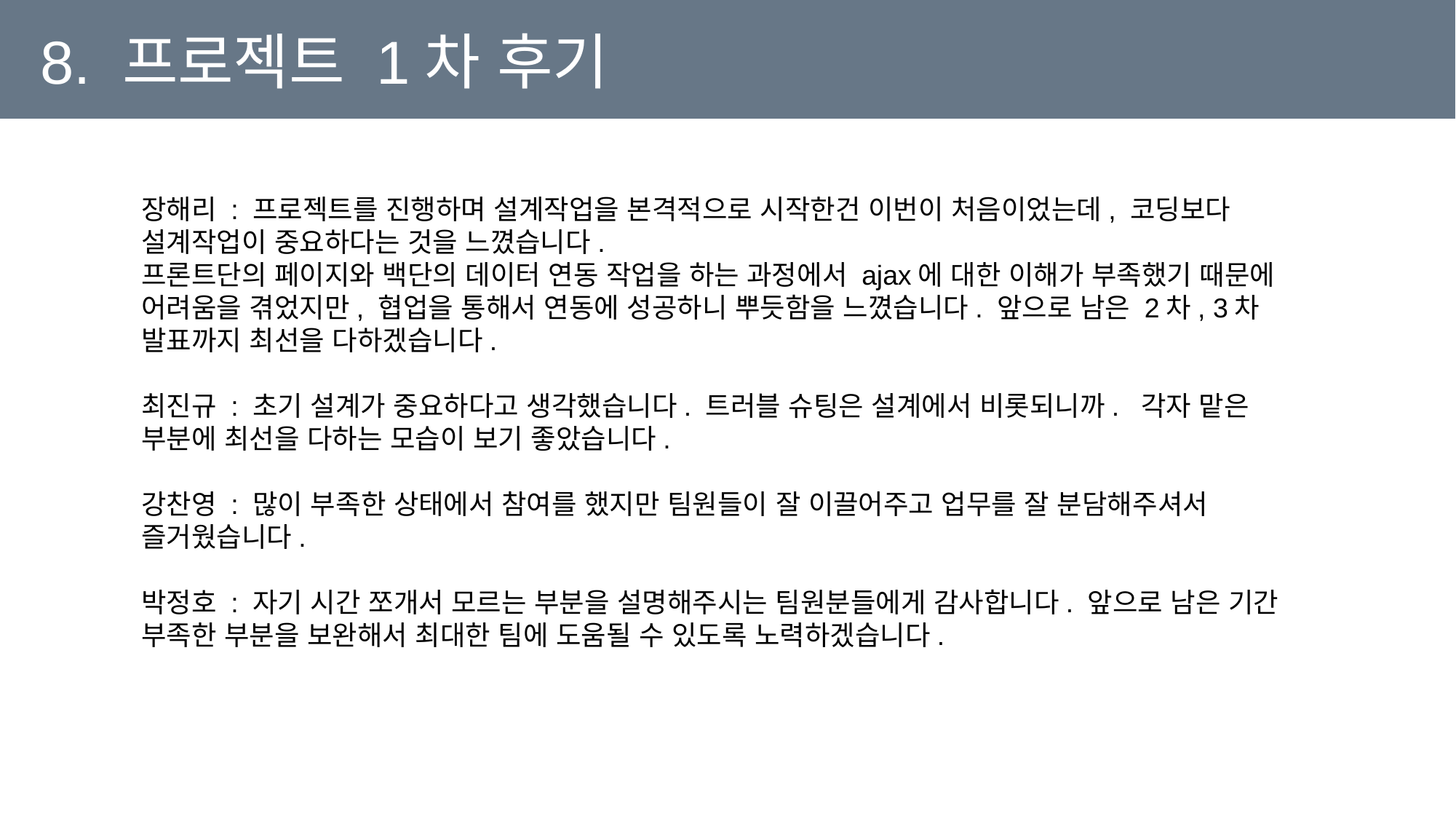

8. 프로젝트 1차 후기
장해리 : 프로젝트를 진행하며 설계작업을 본격적으로 시작한건 이번이 처음이었는데, 코딩보다 설계작업이 중요하다는 것을 느꼈습니다.
프론트단의 페이지와 백단의 데이터 연동 작업을 하는 과정에서 ajax에 대한 이해가 부족했기 때문에 어려움을 겪었지만, 협업을 통해서 연동에 성공하니 뿌듯함을 느꼈습니다. 앞으로 남은 2차, 3차 발표까지 최선을 다하겠습니다.

최진규 : 초기 설계가 중요하다고 생각했습니다. 트러블 슈팅은 설계에서 비롯되니까.  각자 맡은 부분에 최선을 다하는 모습이 보기 좋았습니다.

강찬영 : 많이 부족한 상태에서 참여를 했지만 팀원들이 잘 이끌어주고 업무를 잘 분담해주셔서 즐거웠습니다.

박정호 : 자기 시간 쪼개서 모르는 부분을 설명해주시는 팀원분들에게 감사합니다. 앞으로 남은 기간 부족한 부분을 보완해서 최대한 팀에 도움될 수 있도록 노력하겠습니다.